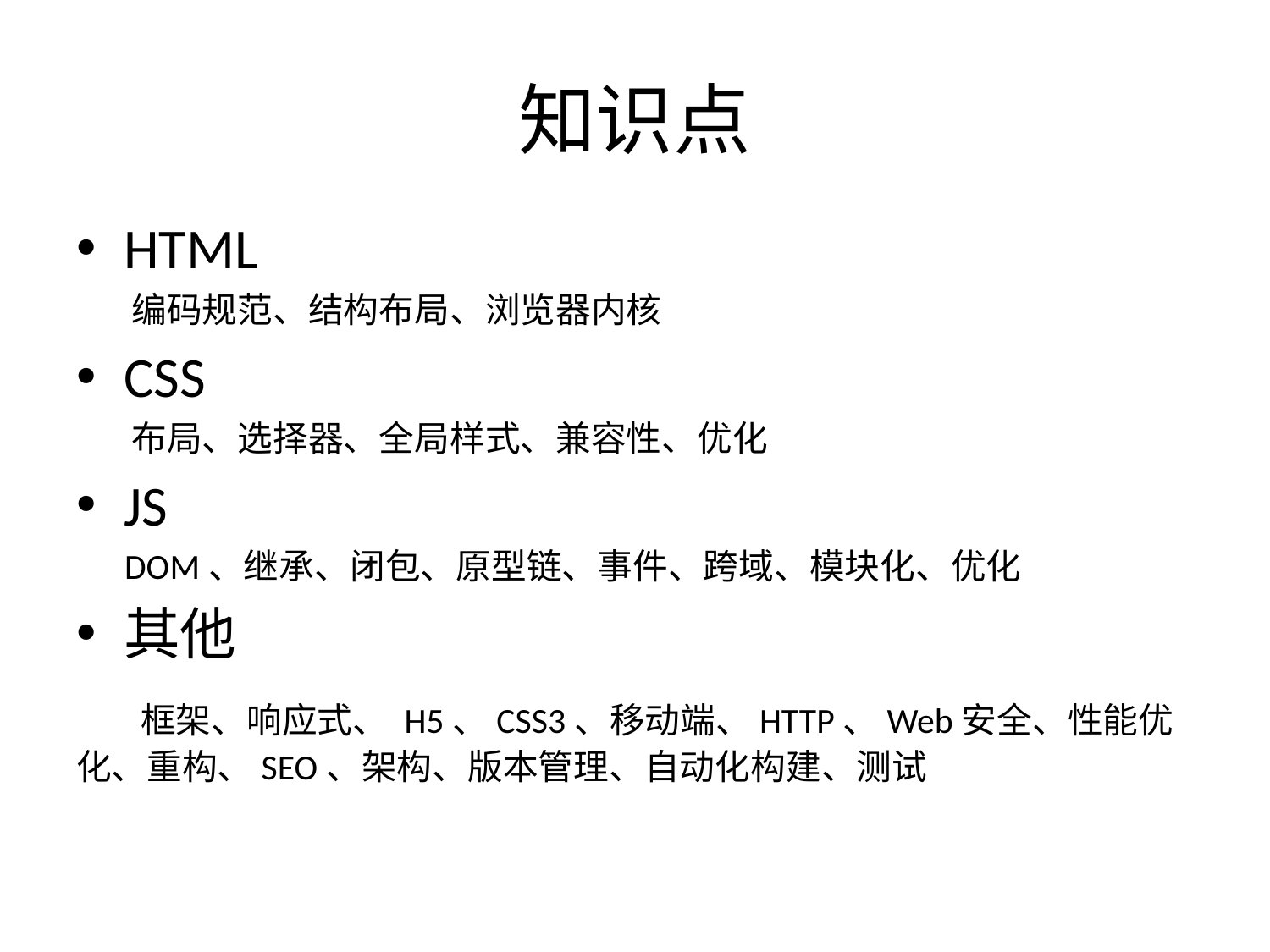

# 知识点
HTML
      编码规范、结构布局、浏览器内核
CSS
      布局、选择器、全局样式、兼容性、优化
JS
      DOM、继承、闭包、原型链、事件、跨域、模块化、优化
其他
    框架、响应式、 H5、CSS3、移动端、HTTP、Web安全、性能优化、重构、SEO、架构、版本管理、自动化构建、测试